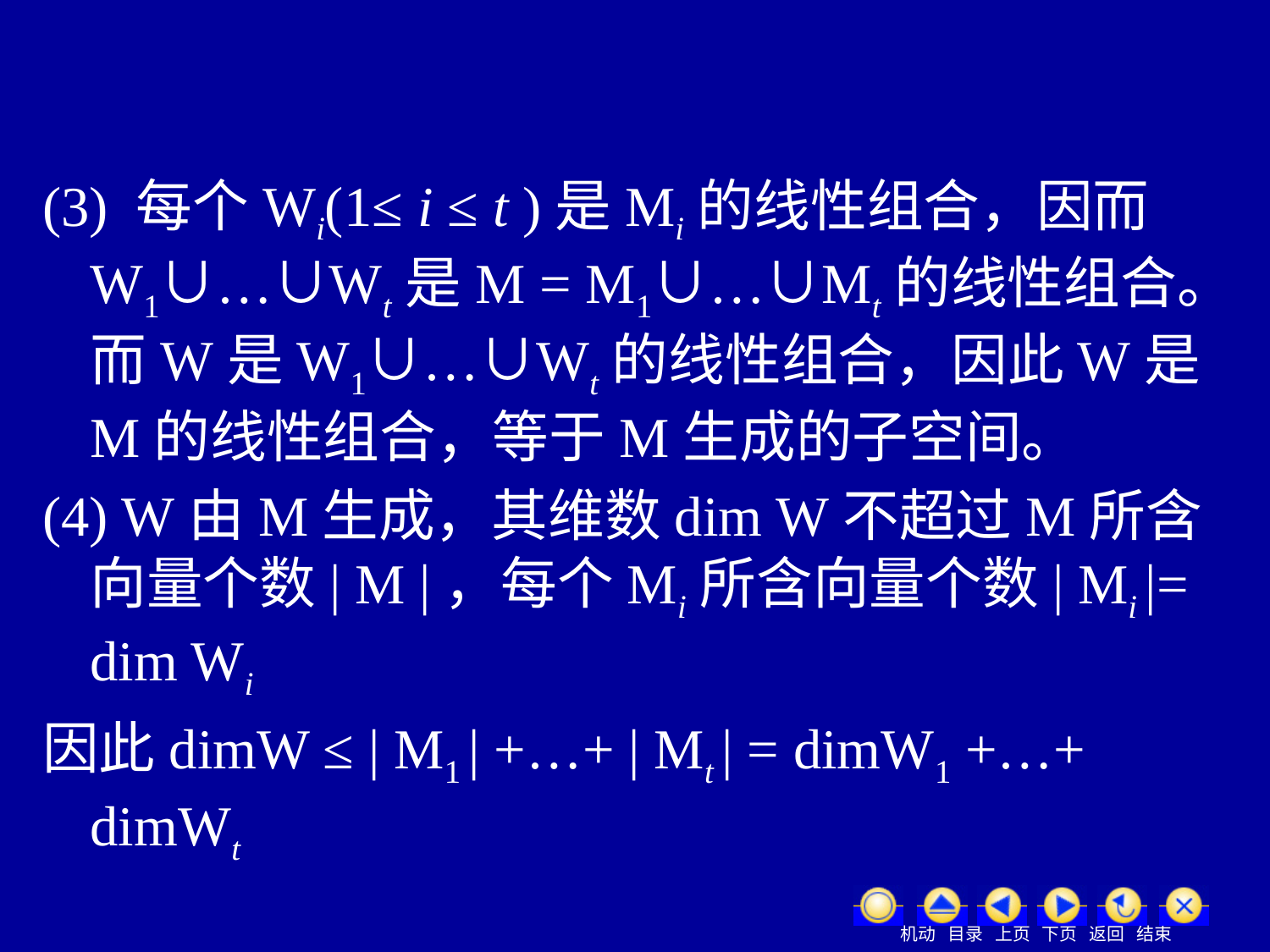

(3) 每个Wi(1≤ i ≤ t )是Mi的线性组合，因而W1∪…∪Wt是M = M1∪…∪Mt的线性组合。而W是W1∪…∪Wt的线性组合，因此W是M的线性组合，等于M生成的子空间。
(4) W由M生成，其维数dim W不超过M所含向量个数| M |，每个Mi所含向量个数| Mi |= dim Wi
因此dimW ≤ | M1 | +…+ | Mt | = dimW1 +…+ dimWt